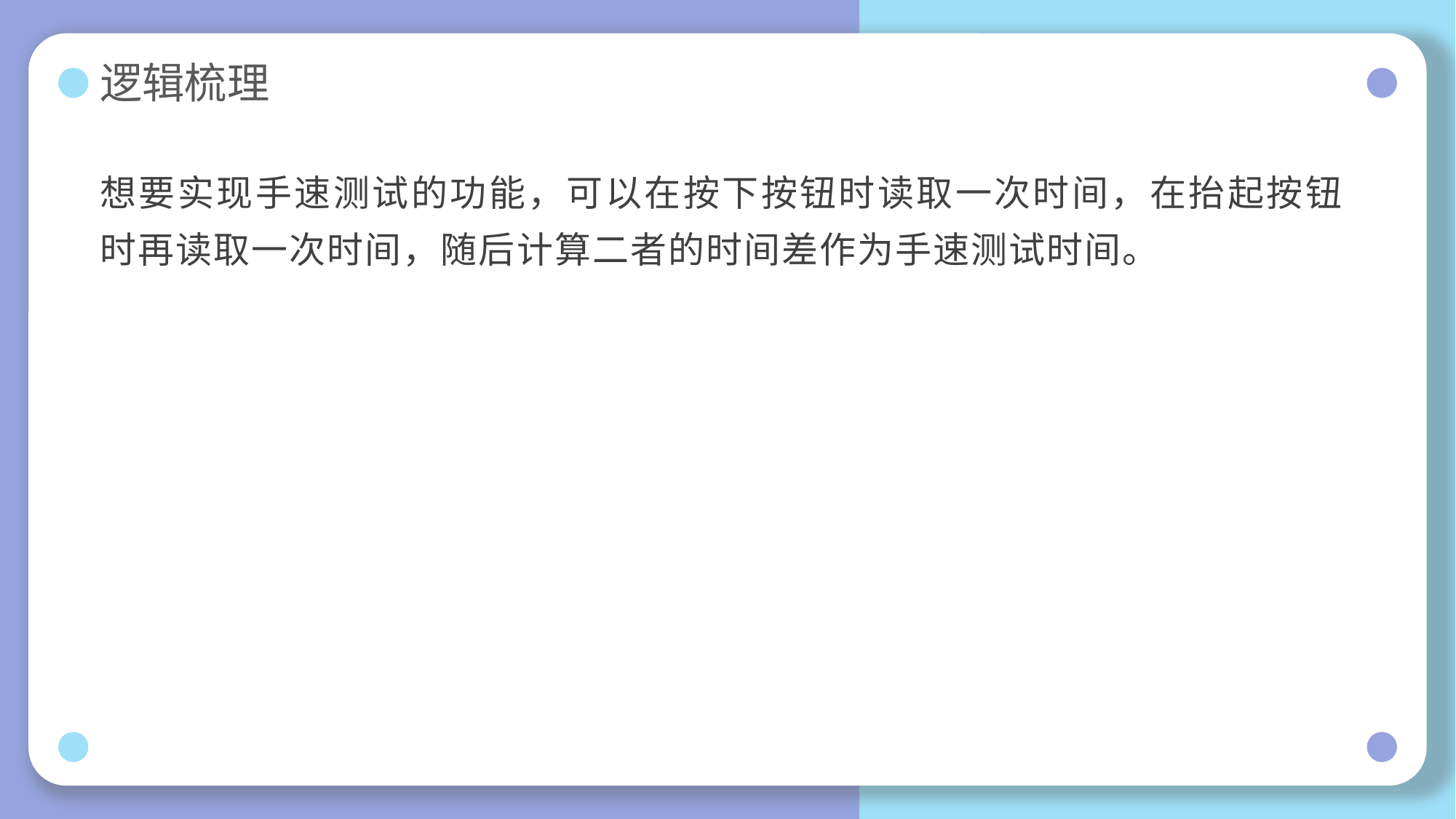

# 逻辑梳理
想要实现手速测试的功能，可以在按下按钮时读取一次时间，在抬起按钮时再读取一次时间，随后计算二者的时间差作为手速测试时间。